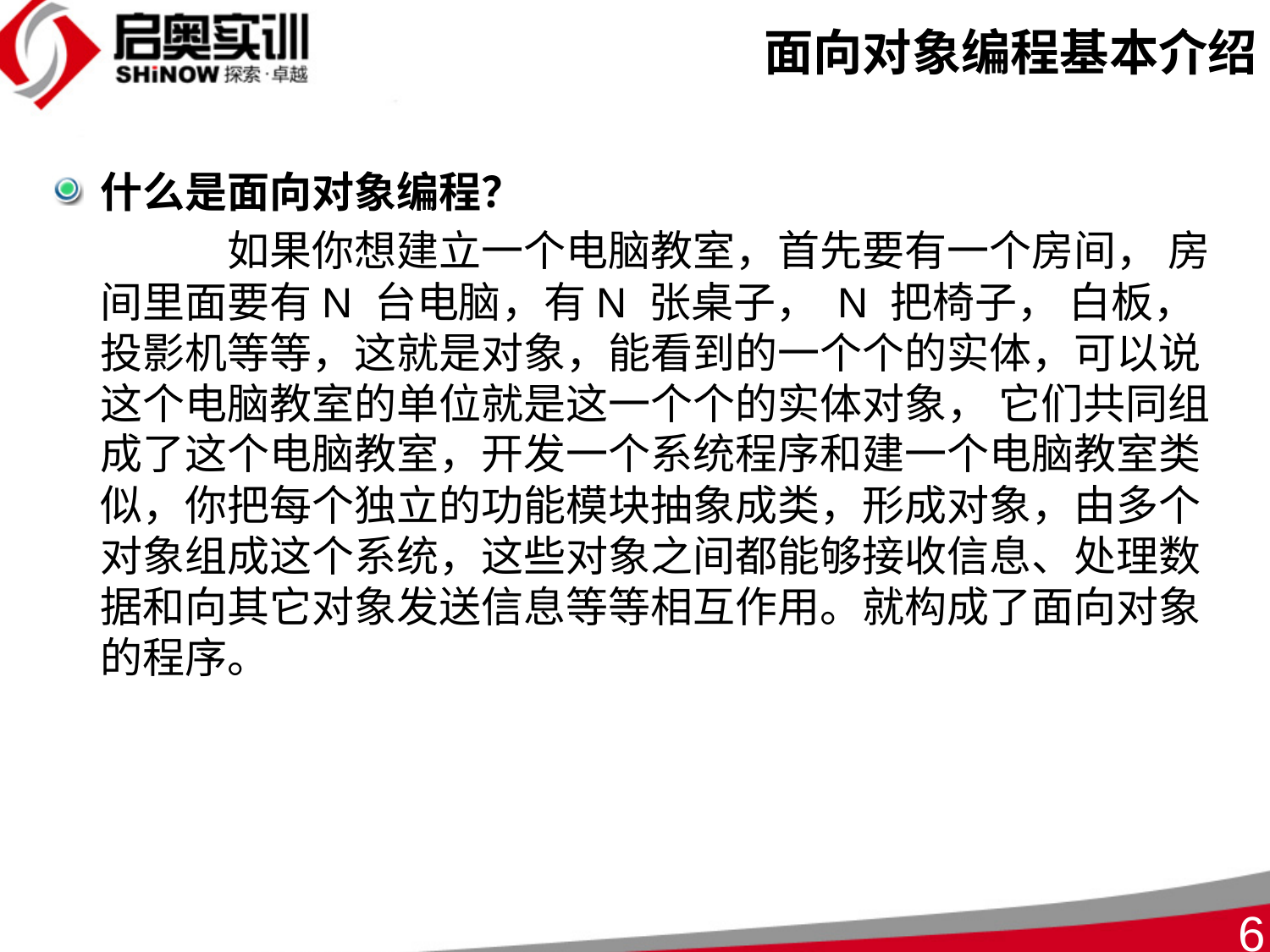

# 面向对象编程基本介绍
什么是面向对象编程？
 		如果你想建立一个电脑教室，首先要有一个房间， 房间里面要有N 台电脑，有N 张桌子， N 把椅子， 白板， 投影机等等，这就是对象，能看到的一个个的实体，可以说这个电脑教室的单位就是这一个个的实体对象， 它们共同组成了这个电脑教室，开发一个系统程序和建一个电脑教室类似，你把每个独立的功能模块抽象成类，形成对象，由多个对象组成这个系统，这些对象之间都能够接收信息、处理数据和向其它对象发送信息等等相互作用。就构成了面向对象的程序。
6